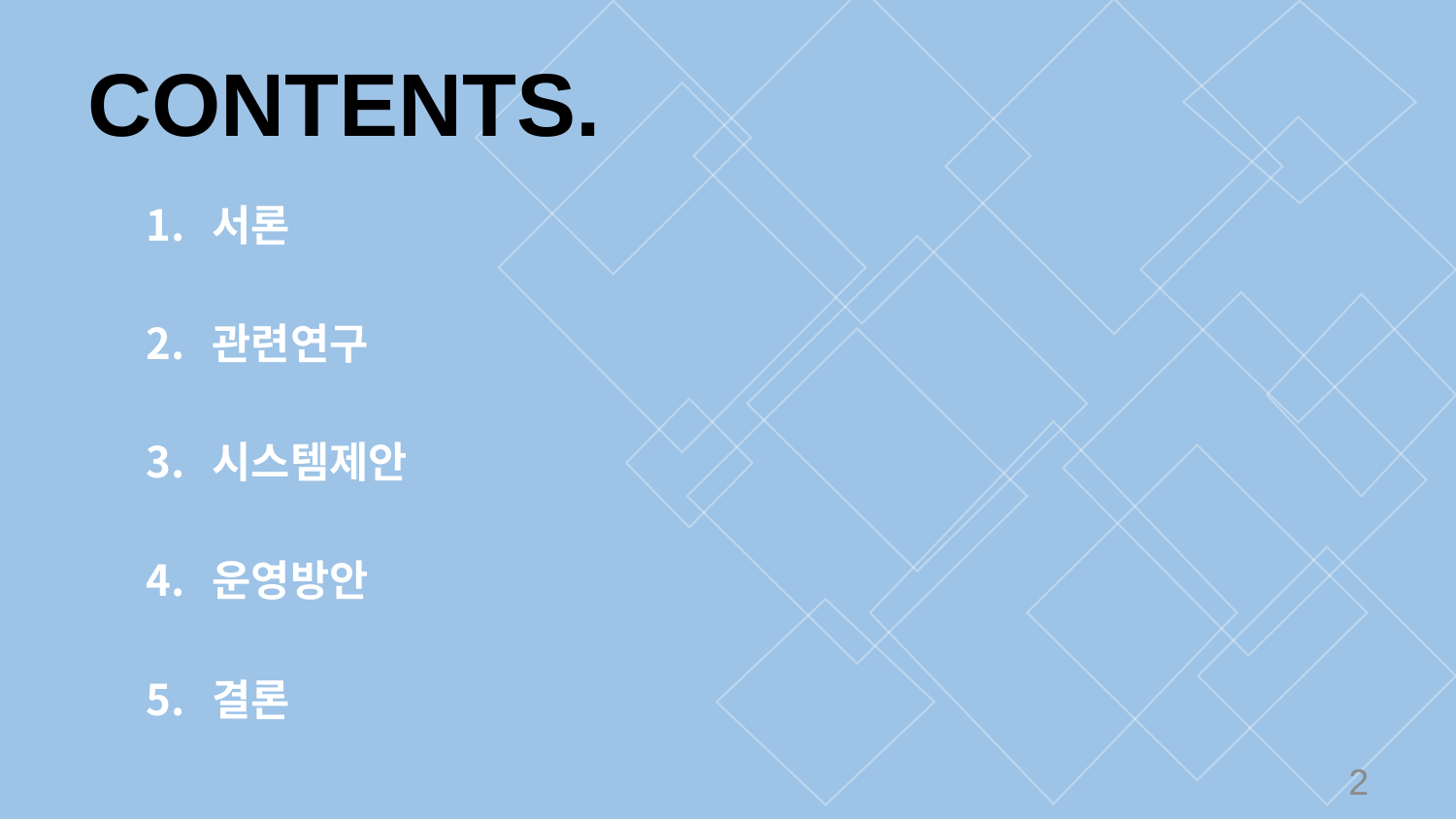

# CONTENTS.

서론

관련연구

시스템제안

운영방안

결론

2